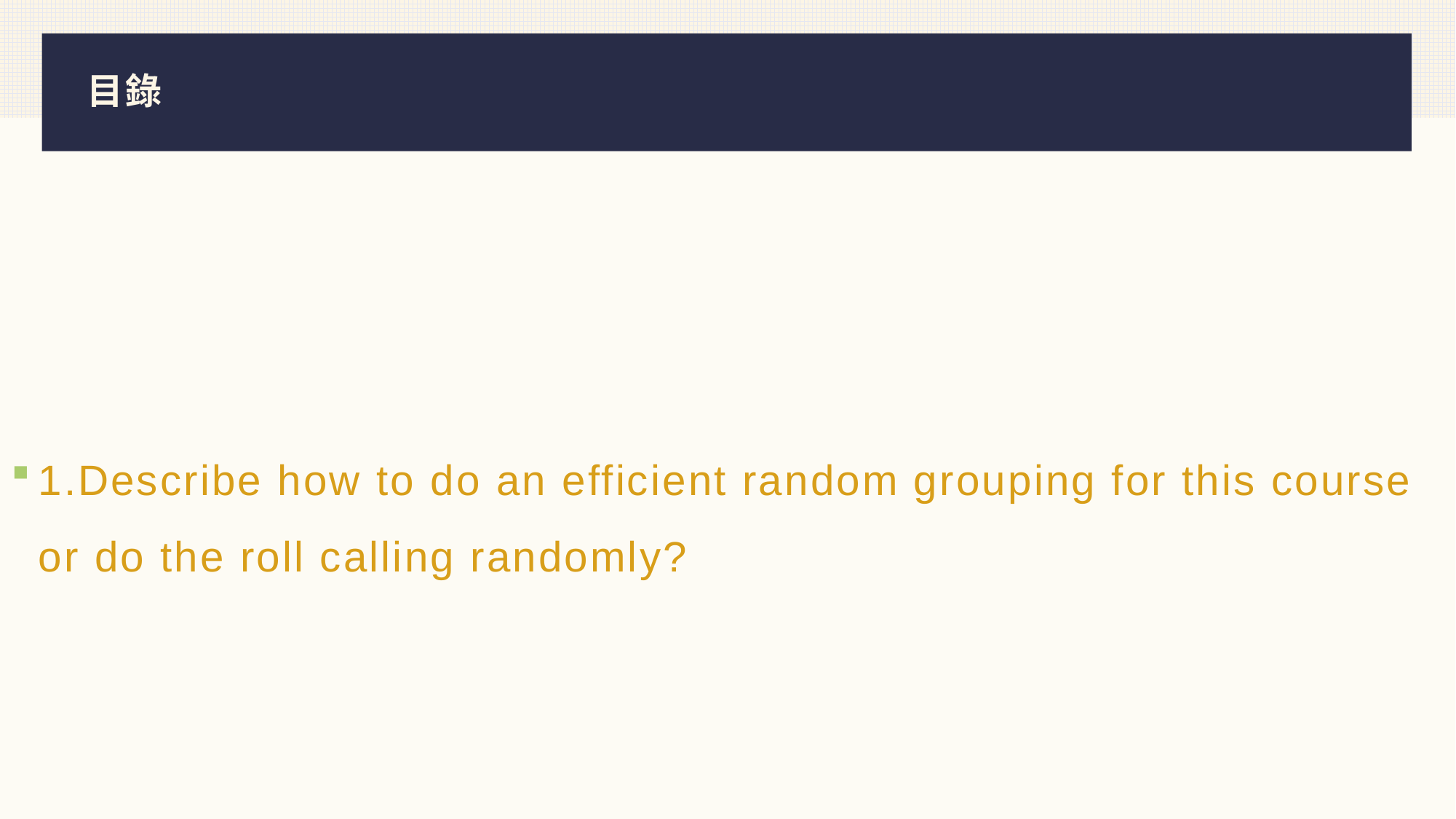

# 目錄
1.Describe how to do an efficient random grouping for this course or do the roll calling randomly?